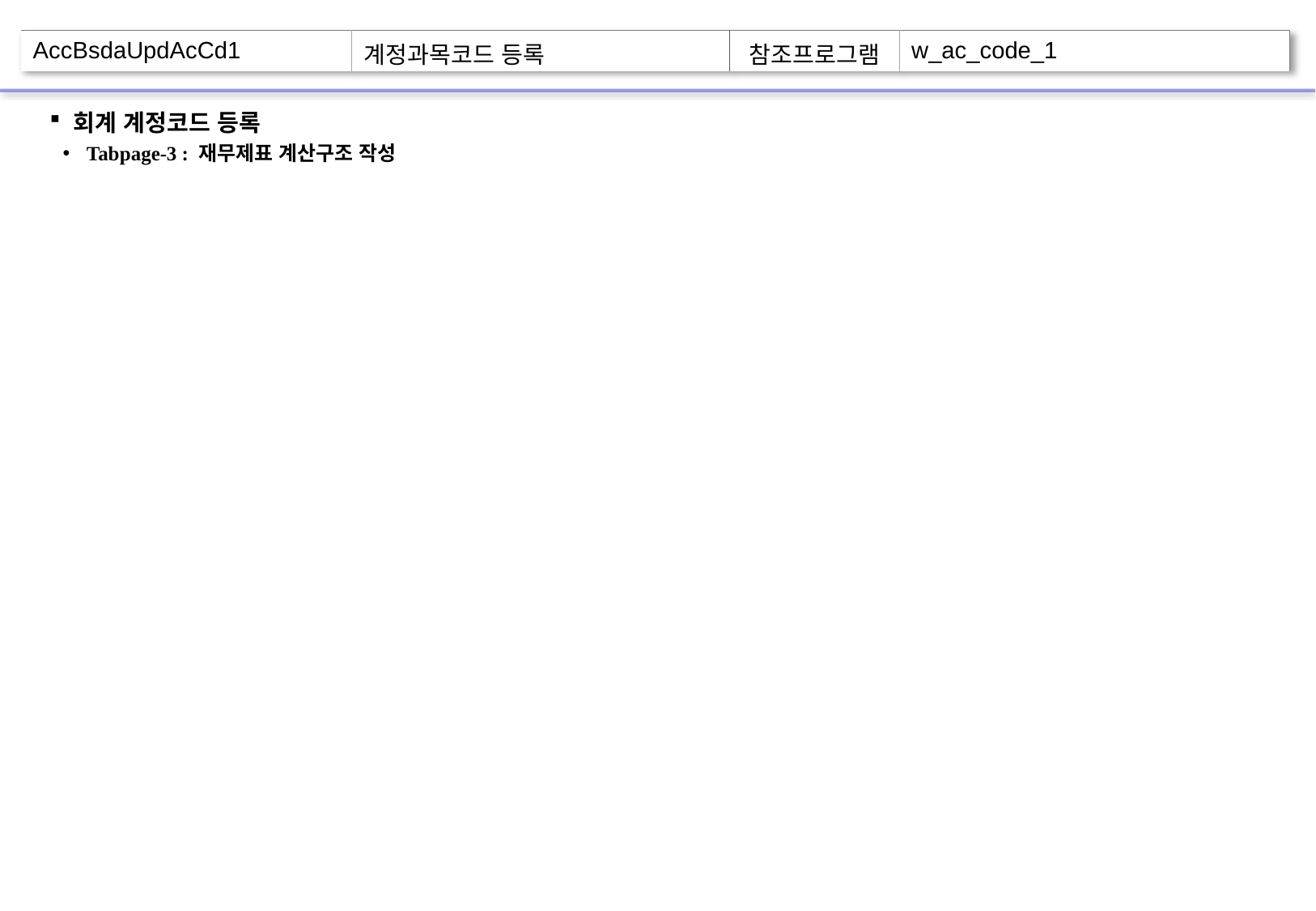

| AccBsdaUpdAcCd1 | 계정과목코드 등록 | 참조프로그램 | w\_ac\_code\_1 |
| --- | --- | --- | --- |
회계 계정코드 등록
Tabpage-3 : 재무제표 계산구조 작성